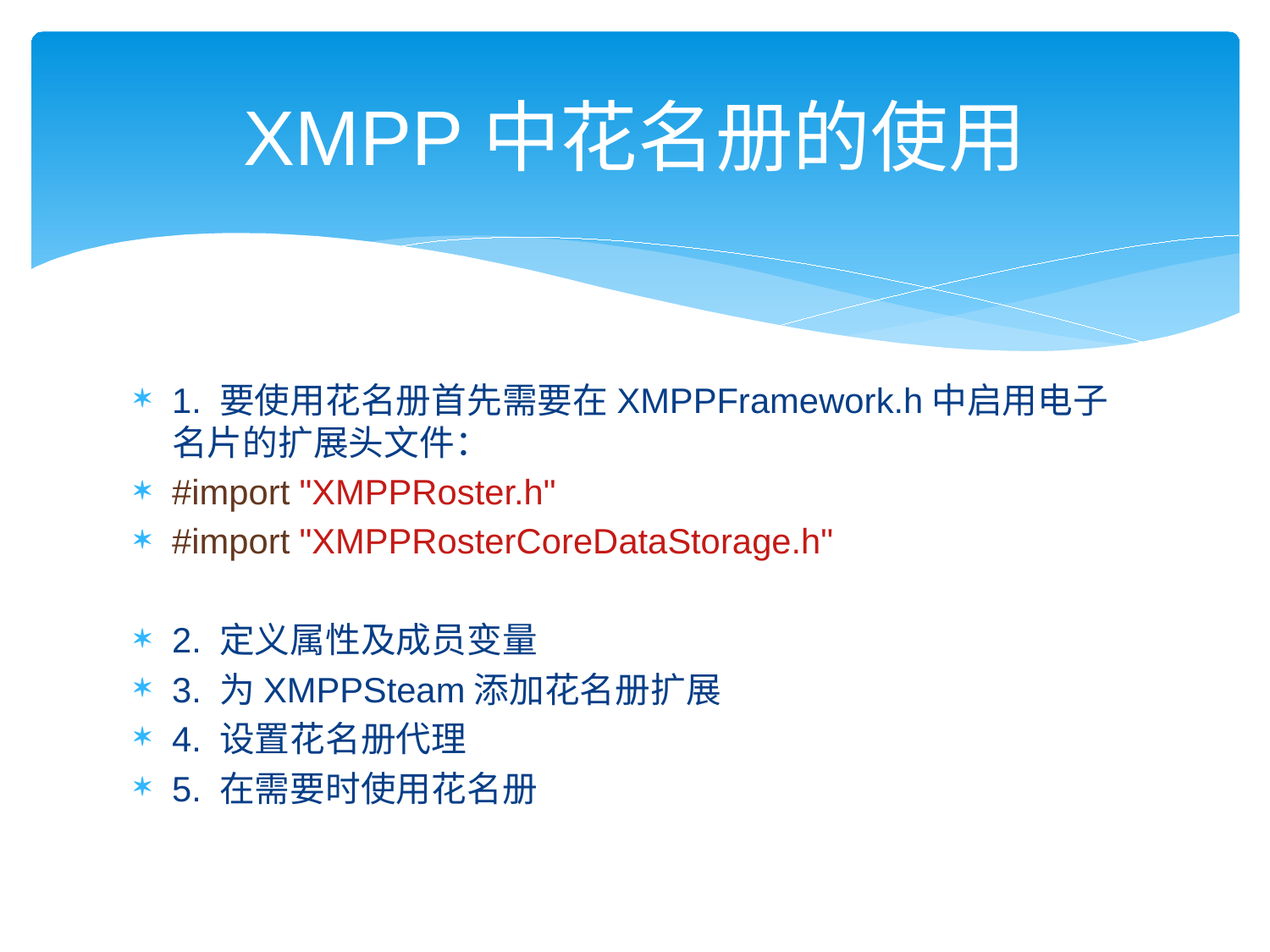

# XMPP中花名册的使用
1. 要使用花名册首先需要在XMPPFramework.h中启用电子名片的扩展头文件：
#import "XMPPRoster.h"
#import "XMPPRosterCoreDataStorage.h"

2. 定义属性及成员变量
3. 为XMPPSteam添加花名册扩展
4. 设置花名册代理
5. 在需要时使用花名册